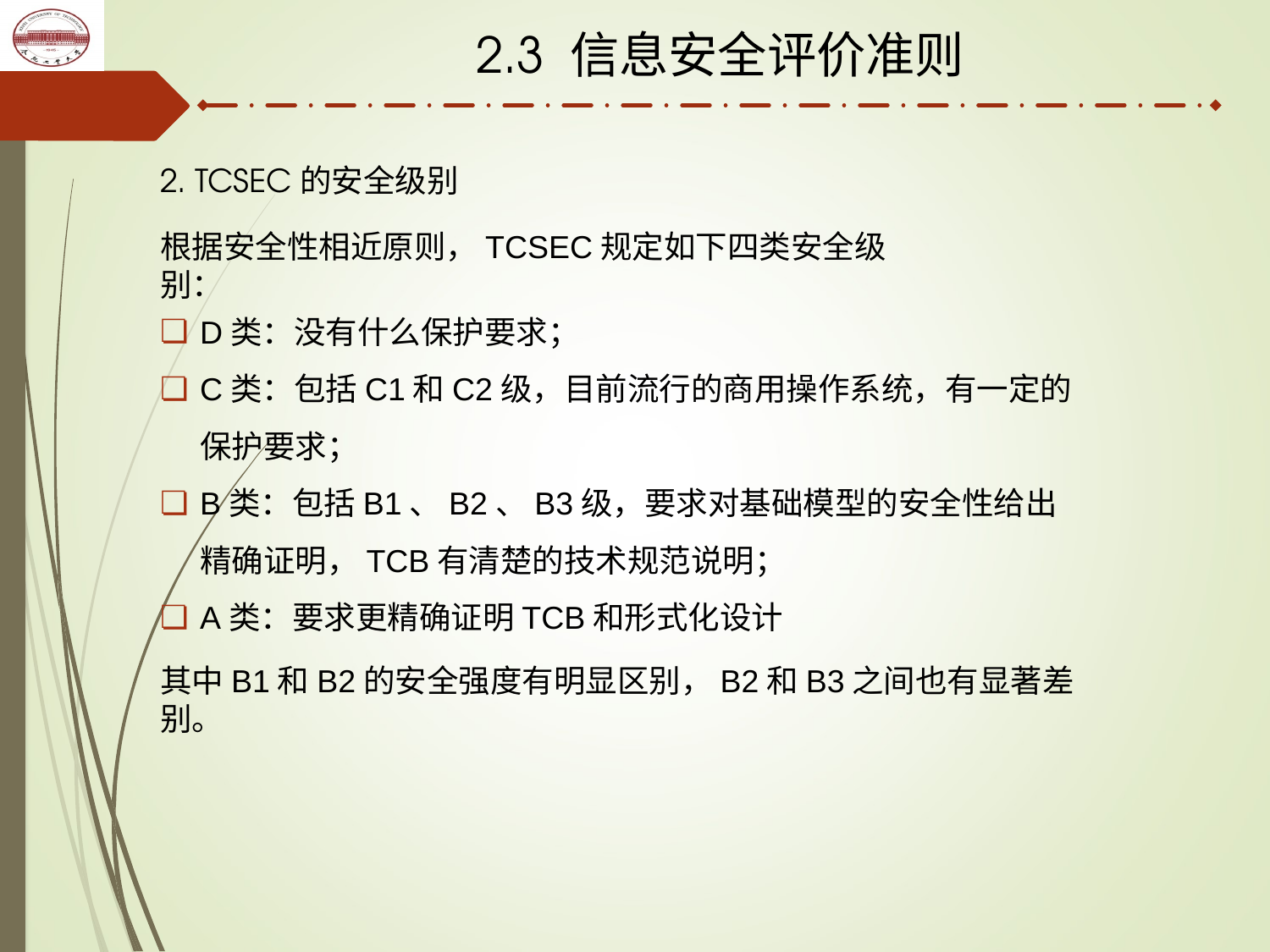

2.3 信息安全评价准则
2. TCSEC的安全级别
根据安全性相近原则，TCSEC规定如下四类安全级别：
D类：没有什么保护要求；
C类：包括C1和C2级，目前流行的商用操作系统，有一定的保护要求；
B类：包括B1、B2、B3级，要求对基础模型的安全性给出精确证明，TCB有清楚的技术规范说明；
A类：要求更精确证明TCB和形式化设计
其中B1和B2的安全强度有明显区别，B2和B3之间也有显著差别。